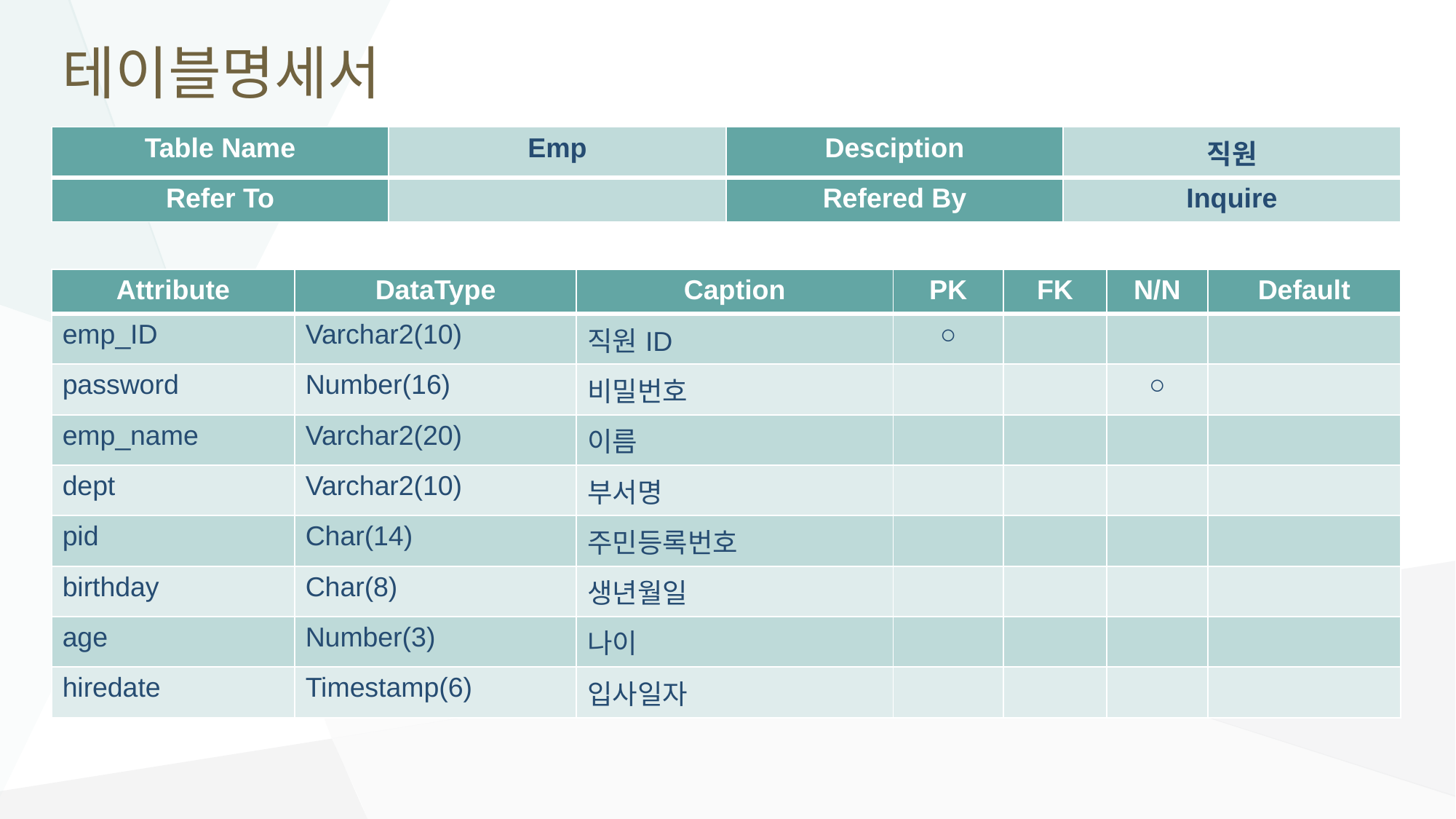

# 테이블명세서
| Table Name | Emp | Desciption | 직원 |
| --- | --- | --- | --- |
| Refer To |  | Refered By | Inquire |
| Attribute | DataType | Caption | PK | FK | N/N | Default |
| --- | --- | --- | --- | --- | --- | --- |
| emp\_ID | Varchar2(10) | 직원ID | ○ |  |  |  |
| password | Number(16) | 비밀번호 |  |  | ○ |  |
| emp\_name | Varchar2(20) | 이름 |  |  |  |  |
| dept | Varchar2(10) | 부서명 |  |  |  |  |
| pid | Char(14) | 주민등록번호 |  |  |  |  |
| birthday | Char(8) | 생년월일 |  |  |  |  |
| age | Number(3) | 나이 |  |  |  |  |
| hiredate | Timestamp(6) | 입사일자 |  |  |  |  |